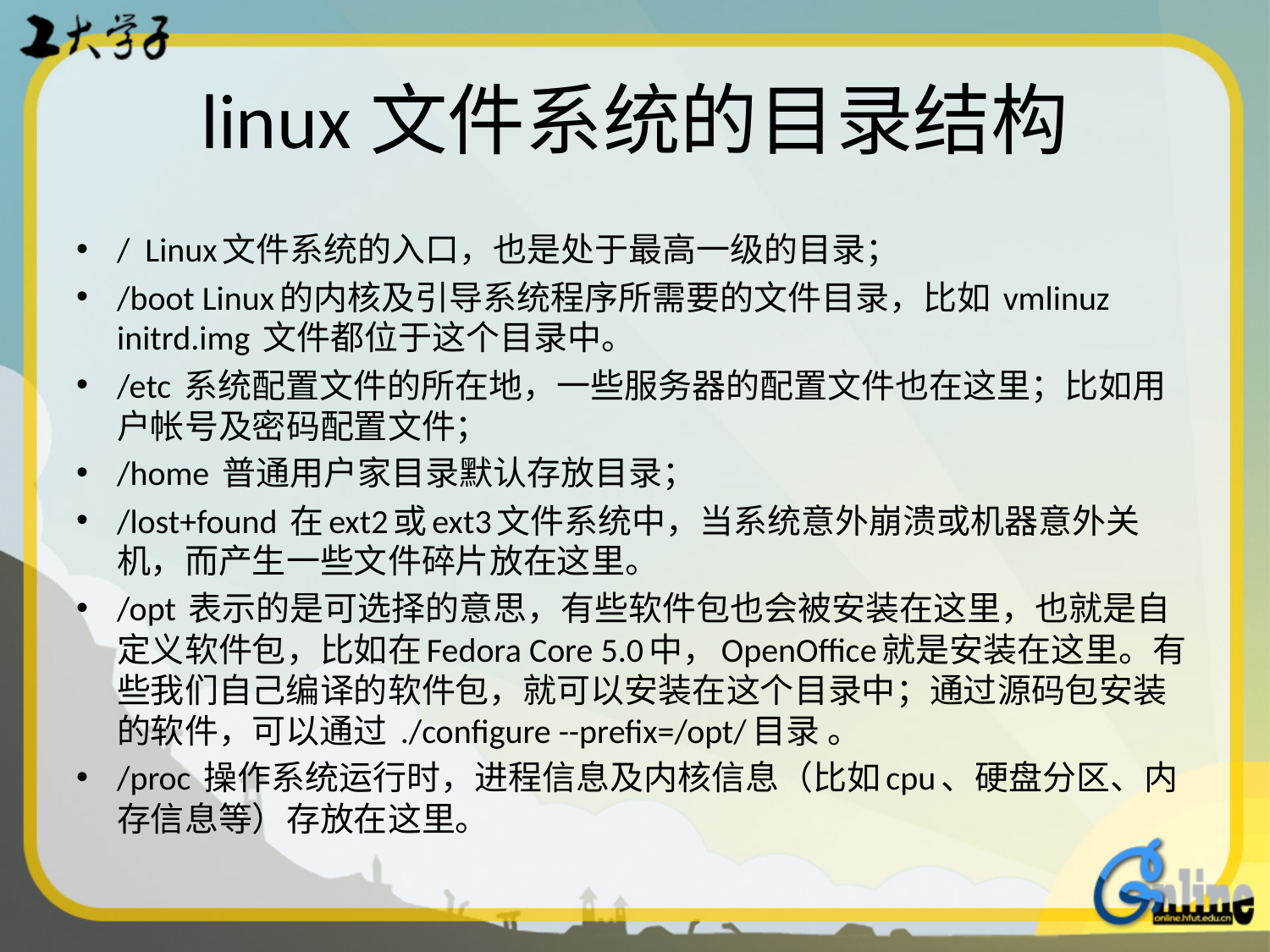

# linux文件系统的目录结构
/  Linux文件系统的入口，也是处于最高一级的目录；
/boot Linux的内核及引导系统程序所需要的文件目录，比如 vmlinuz initrd.img 文件都位于这个目录中。
/etc 系统配置文件的所在地，一些服务器的配置文件也在这里；比如用户帐号及密码配置文件；
/home 普通用户家目录默认存放目录；
/lost+found 在ext2或ext3文件系统中，当系统意外崩溃或机器意外关机，而产生一些文件碎片放在这里。
/opt 表示的是可选择的意思，有些软件包也会被安装在这里，也就是自定义软件包，比如在Fedora Core 5.0中，OpenOffice就是安装在这里。有些我们自己编译的软件包，就可以安装在这个目录中；通过源码包安装的软件，可以通过 ./configure --prefix=/opt/目录 。
/proc 操作系统运行时，进程信息及内核信息（比如cpu、硬盘分区、内存信息等）存放在这里。